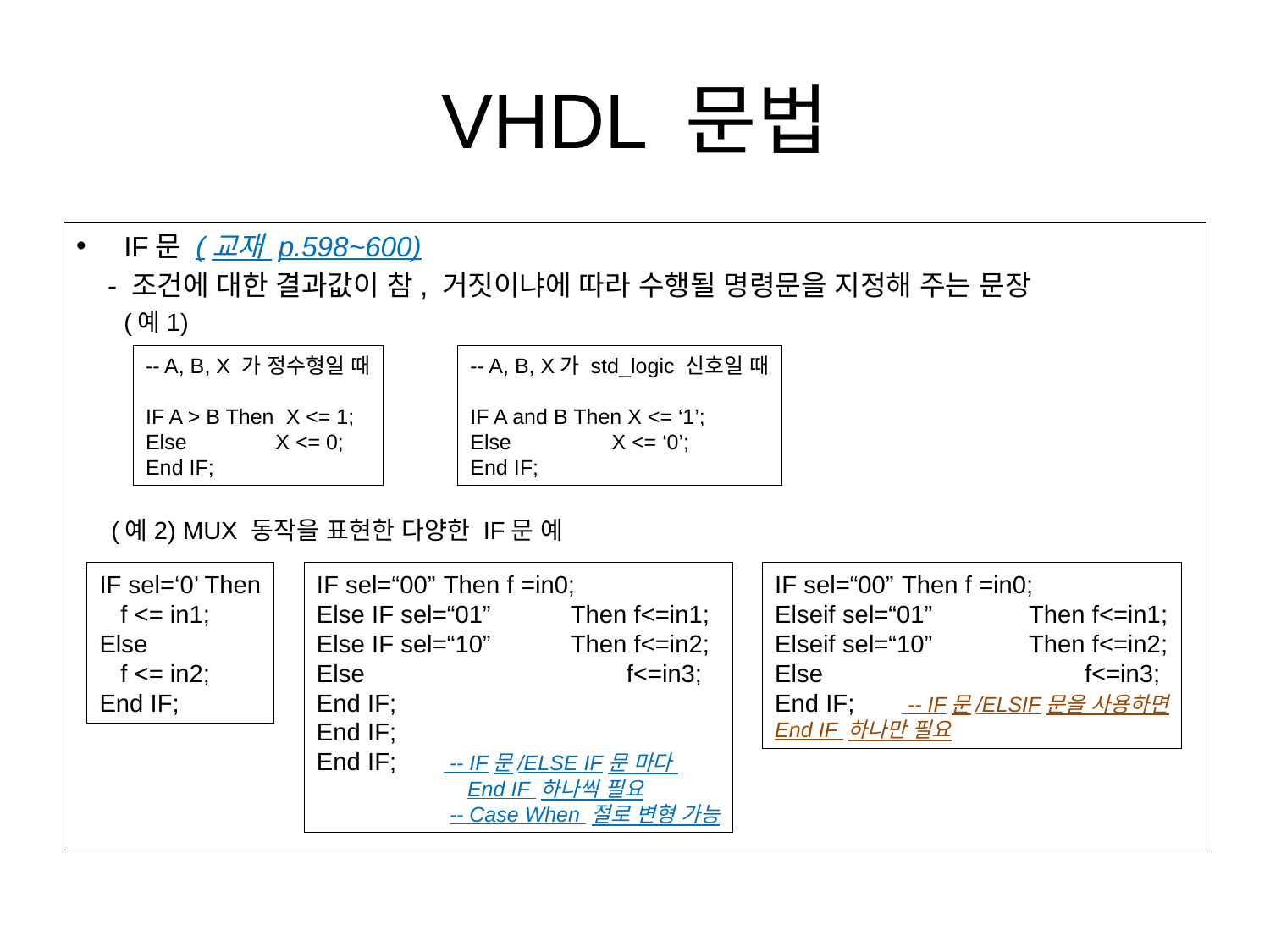

# VHDL 문법
IF문 (교재 p.598~600)
    - 조건에 대한 결과값이 참, 거짓이냐에 따라 수행될 명령문을 지정해 주는 문장
 	(예1)

     (예2) MUX 동작을 표현한 다양한 IF문 예

-- A, B, X 가 정수형일 때

IF A > B Then  X <= 1;
Else               X <= 0;
End IF;
-- A, B, X가 std_logic 신호일 때

IF A and B Then X <= ‘1’;
Else                 X <= ‘0’;
End IF;
IF sel=‘0’ Then
   f <= in1;
Else
   f <= in2;
End IF;
IF sel=“00” 	Then f =in0;
Else IF sel=“01” 	Then f<=in1;
Else IF sel=“10”	Then f<=in2;
Else		        f<=in3;
End IF;
End IF;
End IF;	 -- IF문/ELSE IF문 마다
	    End IF 하나씩 필요
	 -- Case When 절로 변형 가능
IF sel=“00” 	Then f =in0;
Elseif sel=“01” 	Then f<=in1;
Elseif sel=“10”	Then f<=in2;
Else		        f<=in3;
End IF;	 -- IF문/ELSIF문을 사용하면
End IF 하나만 필요